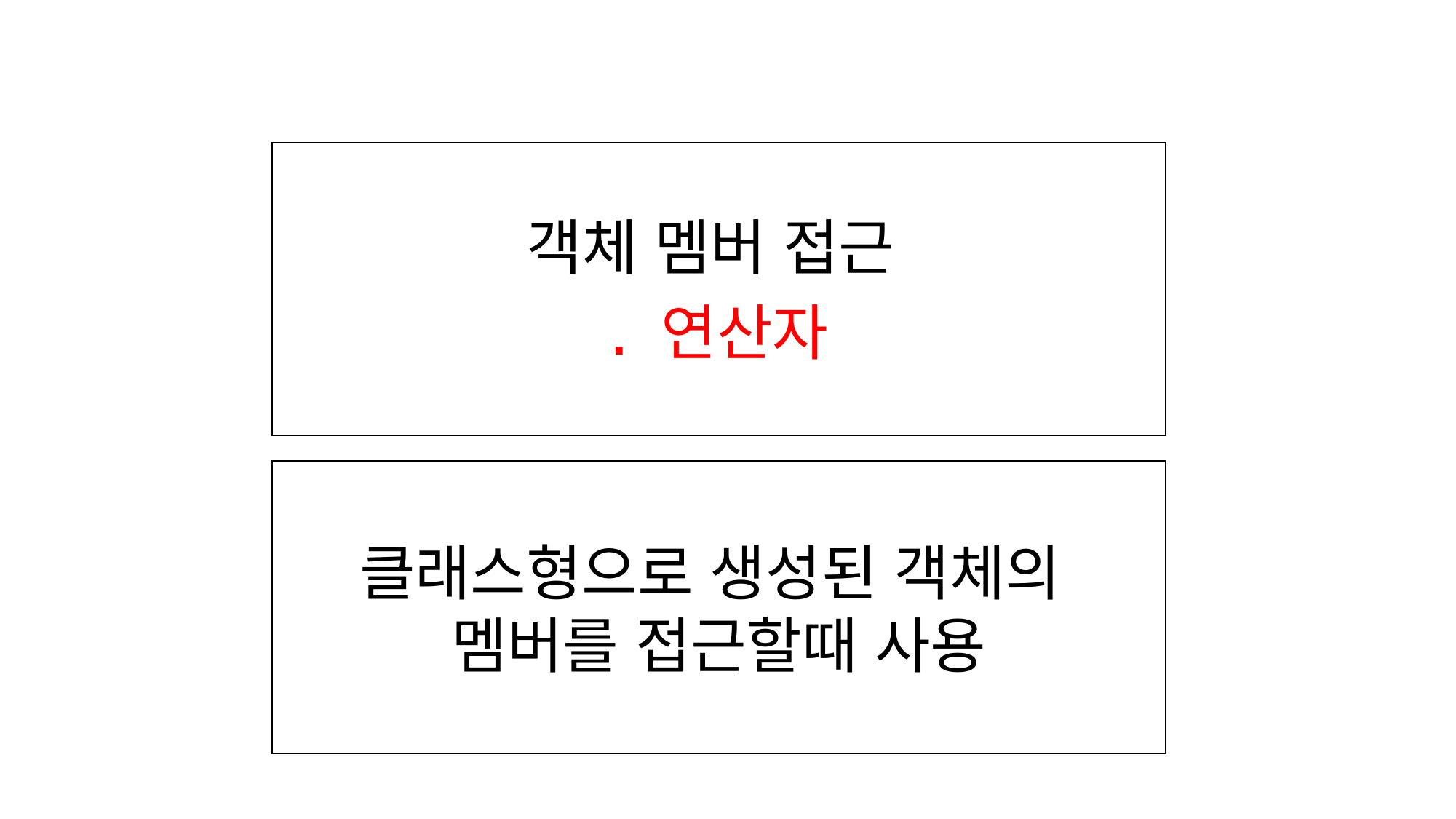

객체 멤버 접근
. 연산자
클래스형으로 생성된 객체의
멤버를 접근할때 사용